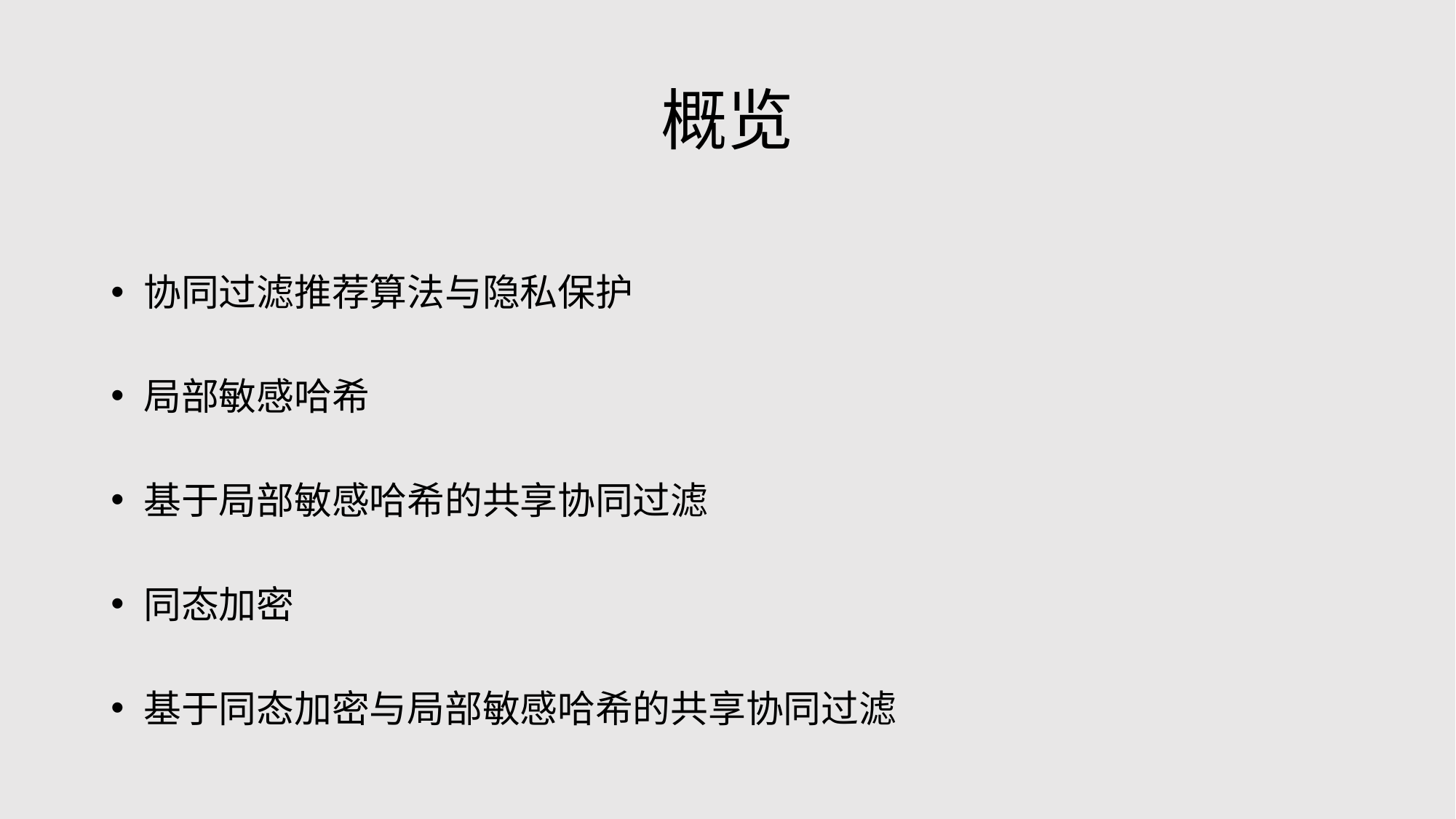

# 概览
协同过滤推荐算法与隐私保护
局部敏感哈希
基于局部敏感哈希的共享协同过滤
同态加密
基于同态加密与局部敏感哈希的共享协同过滤